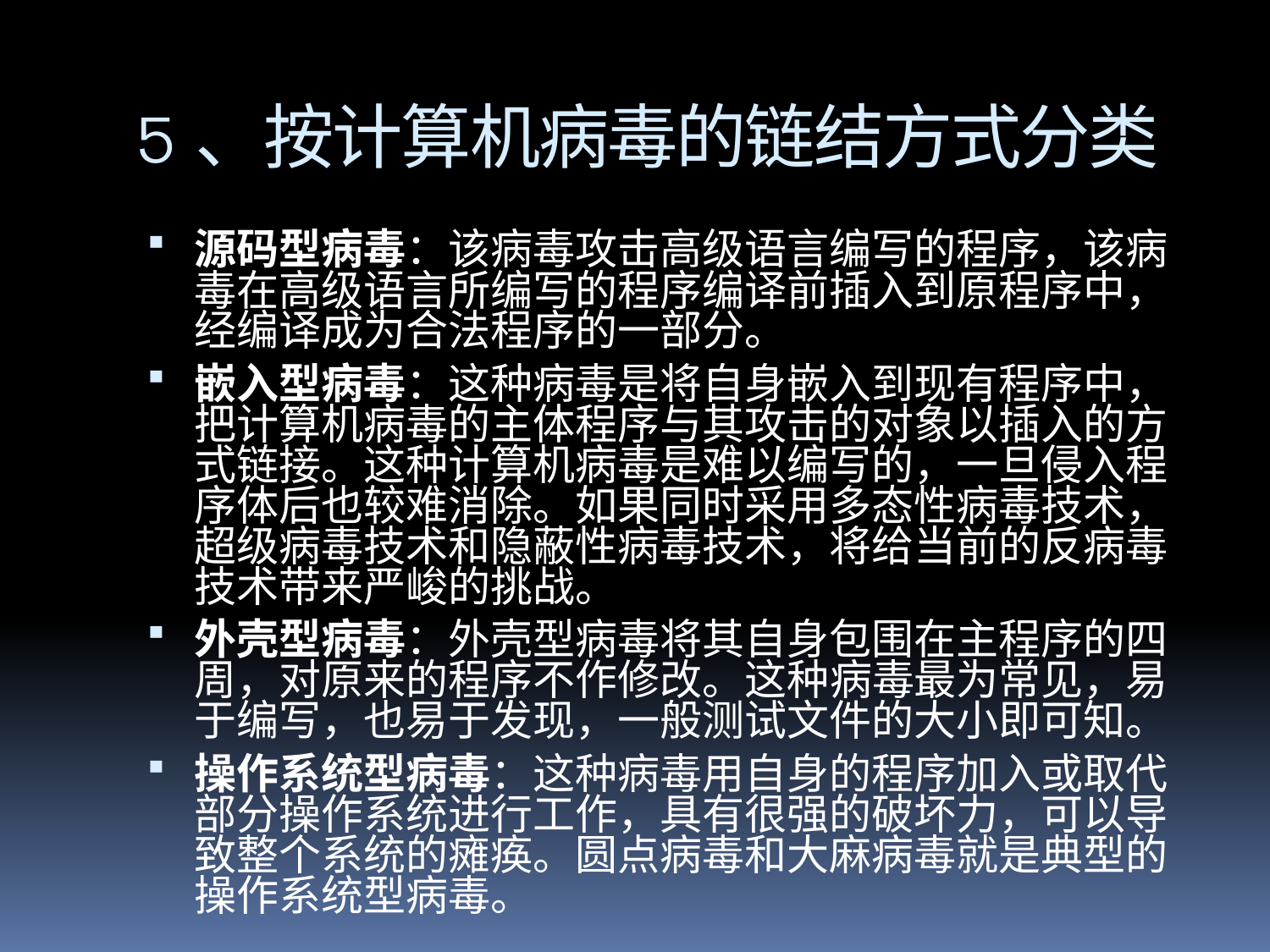

# 5、按计算机病毒的链结方式分类
源码型病毒：该病毒攻击高级语言编写的程序，该病毒在高级语言所编写的程序编译前插入到原程序中，经编译成为合法程序的一部分。
嵌入型病毒：这种病毒是将自身嵌入到现有程序中，把计算机病毒的主体程序与其攻击的对象以插入的方式链接。这种计算机病毒是难以编写的，一旦侵入程序体后也较难消除。如果同时采用多态性病毒技术，超级病毒技术和隐蔽性病毒技术，将给当前的反病毒技术带来严峻的挑战。
外壳型病毒：外壳型病毒将其自身包围在主程序的四周，对原来的程序不作修改。这种病毒最为常见，易于编写，也易于发现，一般测试文件的大小即可知。
操作系统型病毒：这种病毒用自身的程序加入或取代部分操作系统进行工作，具有很强的破坏力，可以导致整个系统的瘫痪。圆点病毒和大麻病毒就是典型的操作系统型病毒。